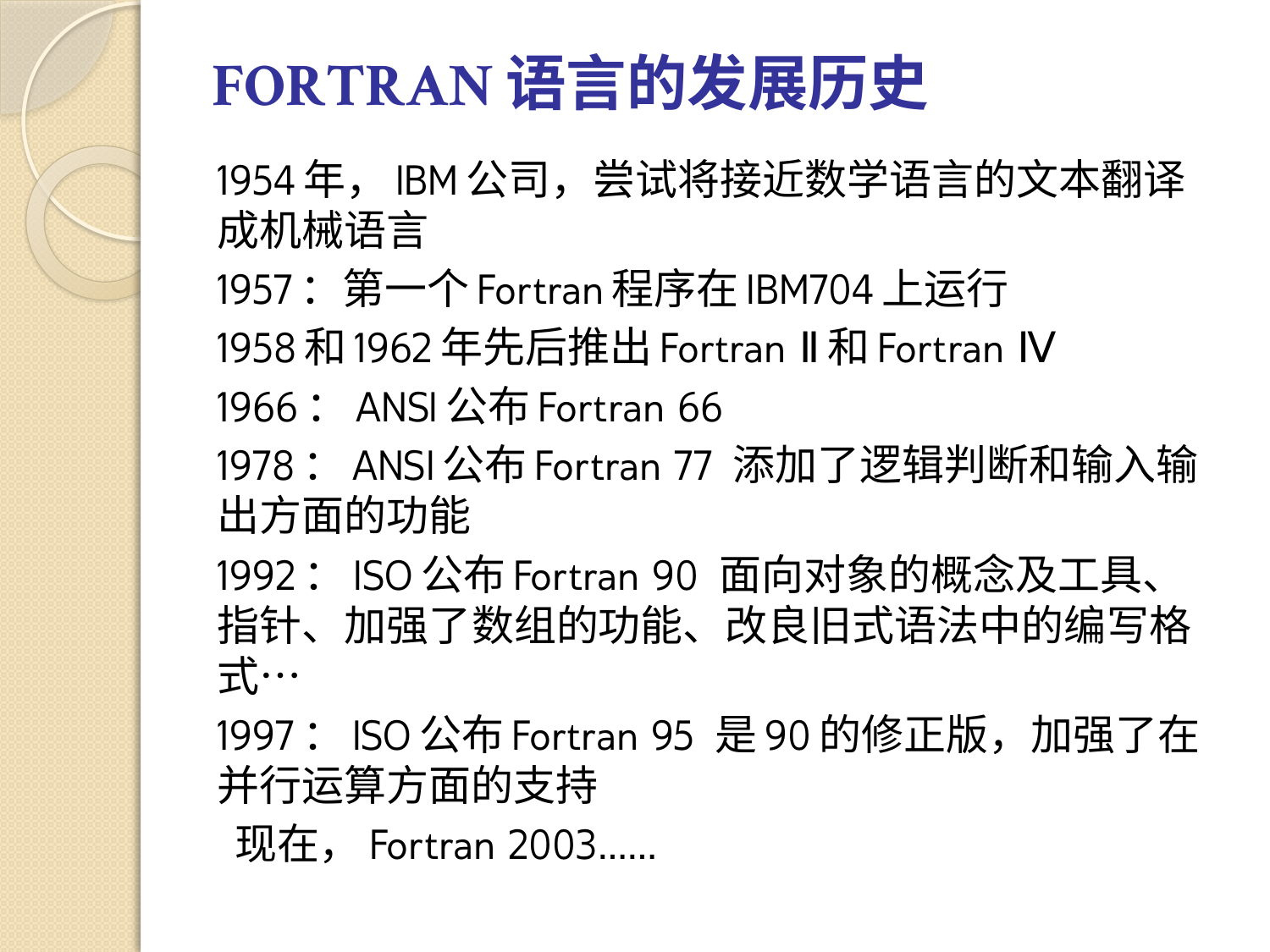

# FORTRAN语言的发展历史
1954年，IBM公司，尝试将接近数学语言的文本翻译成机械语言
1957：第一个Fortran程序在IBM704上运行
1958和1962年先后推出Fortran Ⅱ和Fortran Ⅳ
1966：ANSI公布Fortran 66
1978：ANSI公布Fortran 77 添加了逻辑判断和输入输出方面的功能
1992：ISO公布Fortran 90 面向对象的概念及工具、指针、加强了数组的功能、改良旧式语法中的编写格式…
1997：ISO公布Fortran 95 是90的修正版，加强了在并行运算方面的支持
 现在，Fortran 2003……